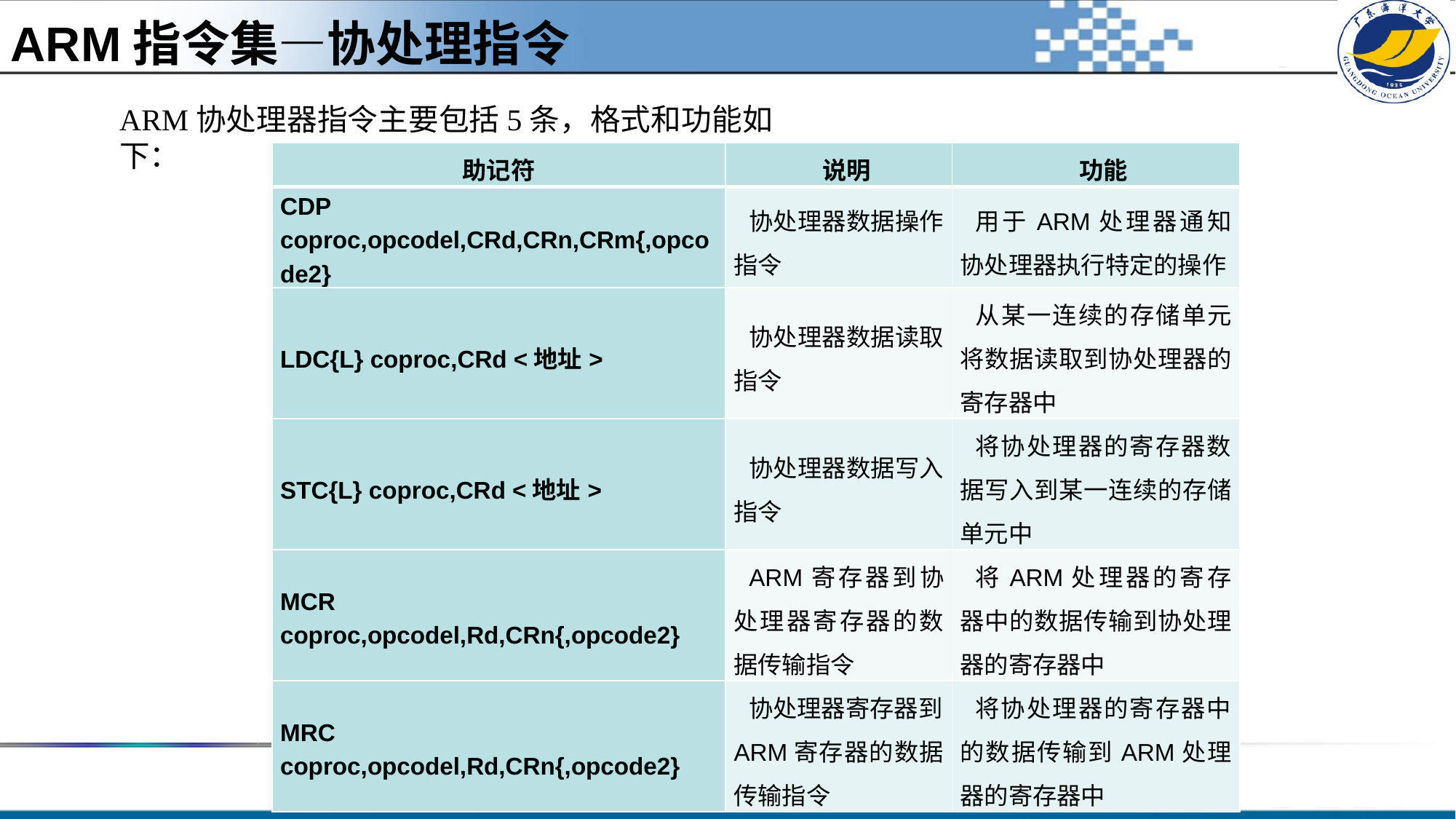

ARM指令集—协处理指令
ARM协处理器指令主要包括5条，格式和功能如下：
| 助记符 | 说明 | 功能 |
| --- | --- | --- |
| CDP coproc,opcodel,CRd,CRn,CRm{,opcode2} | 协处理器数据操作指令 | 用于ARM处理器通知协处理器执行特定的操作 |
| LDC{L} coproc,CRd <地址> | 协处理器数据读取指令 | 从某一连续的存储单元将数据读取到协处理器的寄存器中 |
| STC{L} coproc,CRd <地址> | 协处理器数据写入指令 | 将协处理器的寄存器数据写入到某一连续的存储单元中 |
| MCR coproc,opcodel,Rd,CRn{,opcode2} | ARM寄存器到协处理器寄存器的数据传输指令 | 将ARM处理器的寄存器中的数据传输到协处理器的寄存器中 |
| MRC coproc,opcodel,Rd,CRn{,opcode2} | 协处理器寄存器到ARM寄存器的数据传输指令 | 将协处理器的寄存器中的数据传输到ARM处理器的寄存器中 |
90